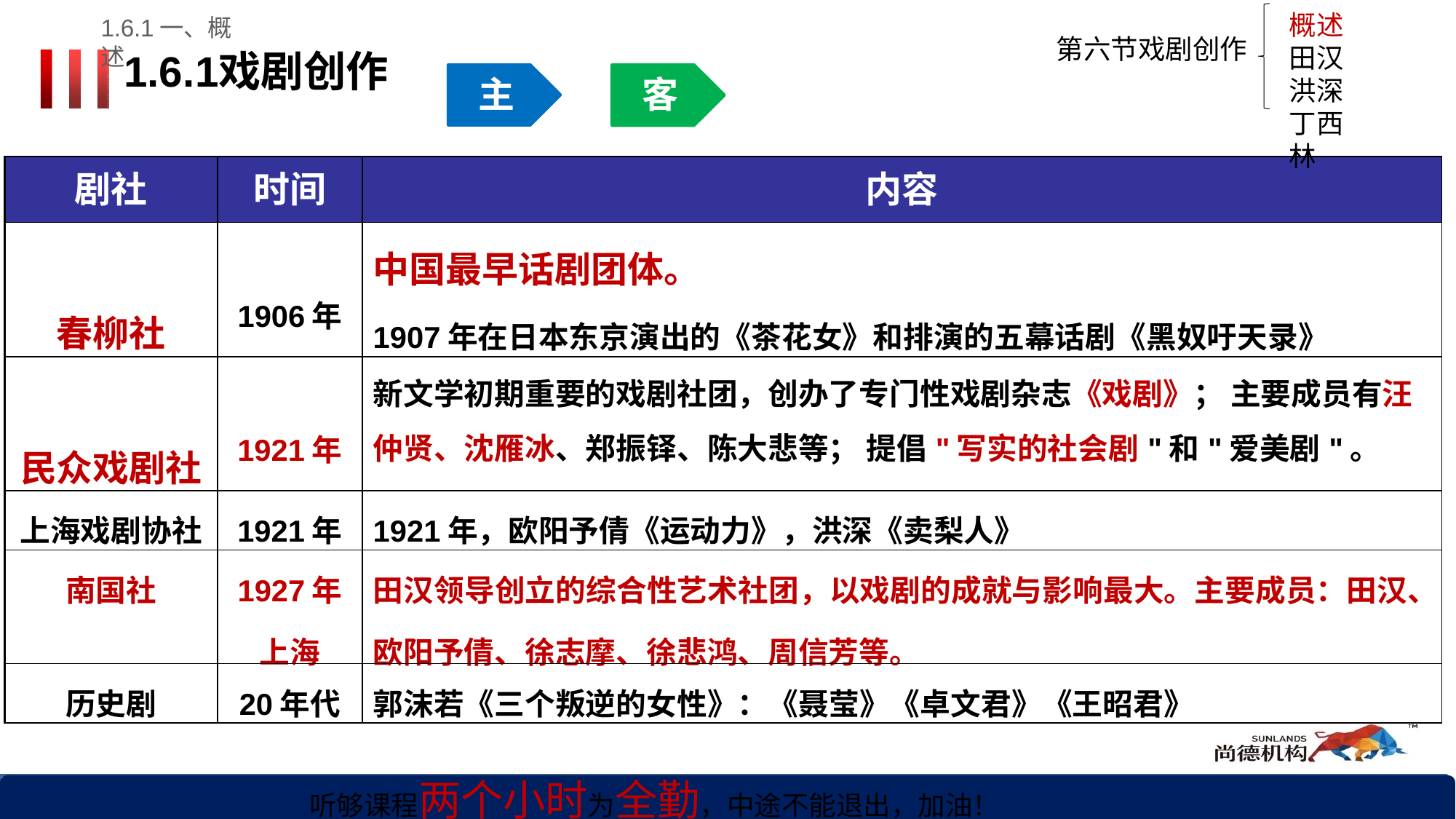

概述 田汉
洪深丁西林
1.6.1一、概述
第六节戏剧创作
1.6.1	戏剧创作

主
客
| 剧社 | 时间 | 内容 |
| --- | --- | --- |
| 春柳社 | 1906年 | 中国最早话剧团体。 1907年在日本东京演出的《茶花女》和排演的五幕话剧《黑奴吁天录》 |
| 民众戏剧社 | 1921年 | 新文学初期重要的戏剧社团，创办了专门性戏剧杂志《戏剧》； 主要成员有汪 仲贤、沈雁冰、郑振铎、陈大悲等； 提倡"写实的社会剧"和"爱美剧"。 |
| 上海戏剧协社 | 1921年 | 1921年，欧阳予倩《运动力》，洪深《卖梨人》 |
| 南国社 | 1927年 上海 | 田汉领导创立的综合性艺术社团，以戏剧的成就与影响最大。主要成员：田汉、 欧阳予倩、徐志摩、徐悲鸿、周信芳等。 |
| 历史剧 | 20年代 | 郭沫若《三个叛逆的女性》：《聂莹》《卓文君》《王昭君》 |

听够课程两个小时为全勤，中途不能退出，加油！